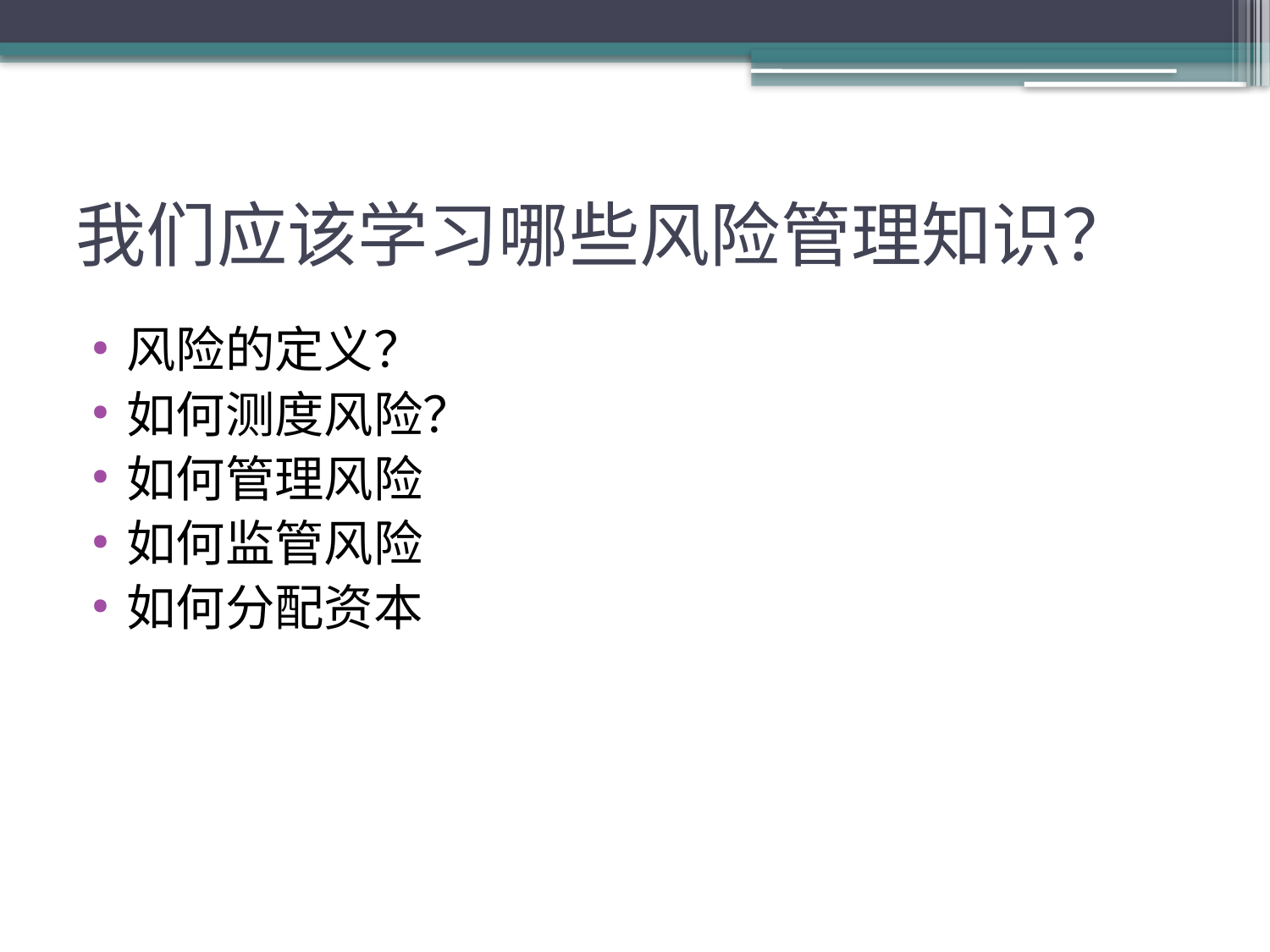

# 我们应该学习哪些风险管理知识？
风险的定义？
如何测度风险？
如何管理风险
如何监管风险
如何分配资本